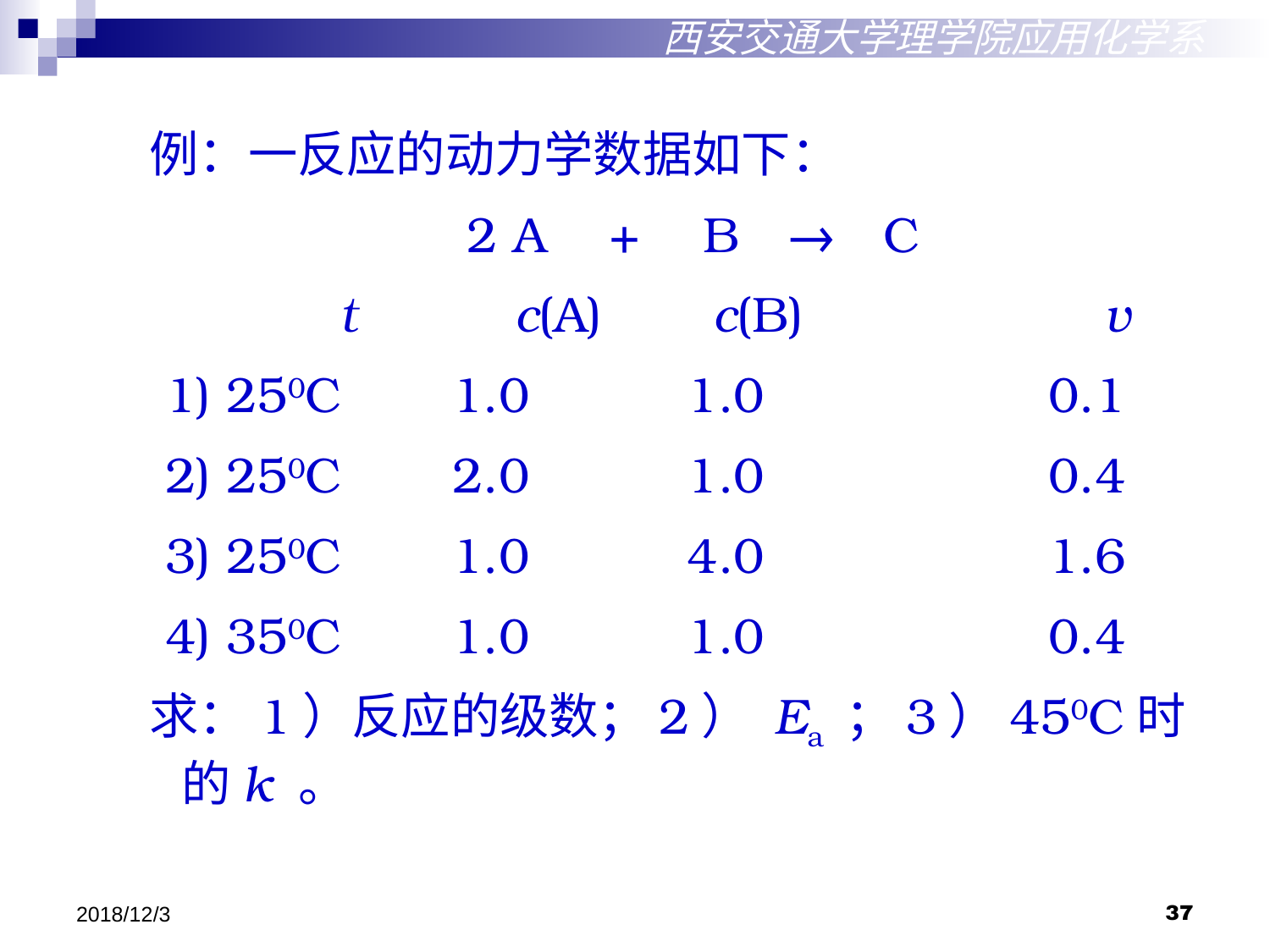

西安交通大学理学院应用化学系
例：一反应的动力学数据如下：
                    2 A    +    B   →   C
                    t          c(A)       c(B)                   v
 1) 250C       1.0          1.0                  0.1
 2) 250C       2.0          1.0                  0.4
 3) 250C       1.0          4.0                  1.6
 4) 350C       1.0          1.0                  0.4
求：1）反应的级数；2） Ea ；3）450C时的k 。
2018/12/3
37